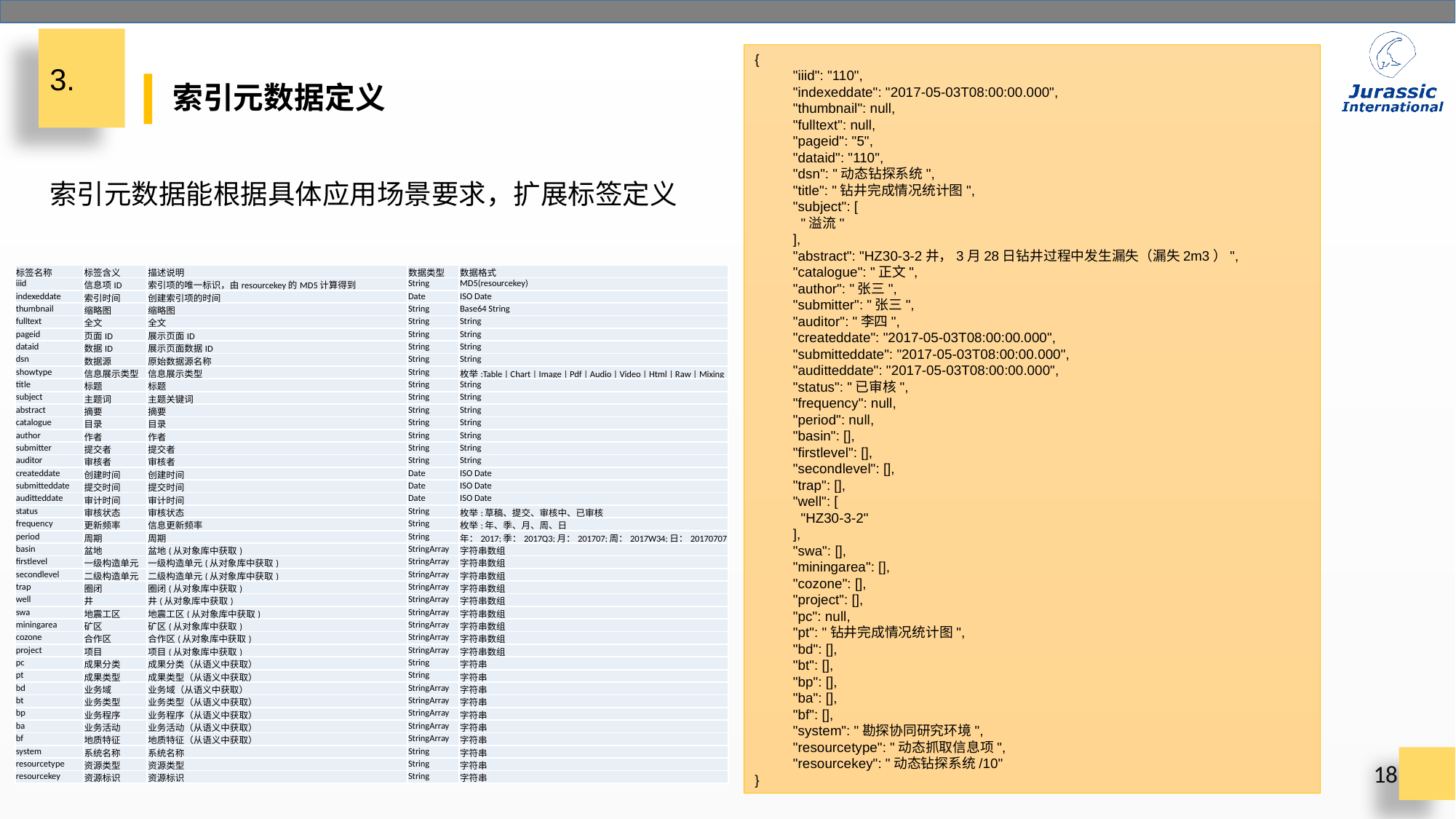

{
          "iiid": "110",
          "indexeddate": "2017-05-03T08:00:00.000",
          "thumbnail": null,
          "fulltext": null,
          "pageid": "5",
          "dataid": "110",
          "dsn": "动态钻探系统",
          "title": "钻井完成情况统计图",
          "subject": [
            "溢流"
          ],
          "abstract": "HZ30-3-2井，3月28日钻井过程中发生漏失（漏失2m3）",
          "catalogue": "正文",
          "author": "张三",
          "submitter": "张三",
          "auditor": "李四",
          "createddate": "2017-05-03T08:00:00.000",
          "submitteddate": "2017-05-03T08:00:00.000",
          "auditteddate": "2017-05-03T08:00:00.000",
          "status": "已审核",
          "frequency": null,
          "period": null,
          "basin": [],
          "firstlevel": [],
          "secondlevel": [],
          "trap": [],
          "well": [
            "HZ30-3-2"
          ],
          "swa": [],
          "miningarea": [],
          "cozone": [],
          "project": [],
          "pc": null,
          "pt": "钻井完成情况统计图",
          "bd": [],
          "bt": [],
          "bp": [],
          "ba": [],
          "bf": [],
          "system": "勘探协同研究环境",
          "resourcetype": "动态抓取信息项",
          "resourcekey": "动态钻探系统/10"
}
3.
索引元数据定义
索引元数据能根据具体应用场景要求，扩展标签定义
| 标签名称 | 标签含义 | 描述说明 | 数据类型 | 数据格式 |
| --- | --- | --- | --- | --- |
| iiid | 信息项ID | 索引项的唯一标识，由resourcekey的MD5计算得到 | String | MD5(resourcekey) |
| indexeddate | 索引时间 | 创建索引项的时间 | Date | ISO Date |
| thumbnail | 缩略图 | 缩略图 | String | Base64 String |
| fulltext | 全文 | 全文 | String | String |
| pageid | 页面ID | 展示页面ID | String | String |
| dataid | 数据ID | 展示页面数据ID | String | String |
| dsn | 数据源 | 原始数据源名称 | String | String |
| showtype | 信息展示类型 | 信息展示类型 | String | 枚举:Table | Chart | Image | Pdf | Audio | Video | Html | Raw | Mixing |
| title | 标题 | 标题 | String | String |
| subject | 主题词 | 主题关键词 | String | String |
| abstract | 摘要 | 摘要 | String | String |
| catalogue | 目录 | 目录 | String | String |
| author | 作者 | 作者 | String | String |
| submitter | 提交者 | 提交者 | String | String |
| auditor | 审核者 | 审核者 | String | String |
| createddate | 创建时间 | 创建时间 | Date | ISO Date |
| submitteddate | 提交时间 | 提交时间 | Date | ISO Date |
| auditteddate | 审计时间 | 审计时间 | Date | ISO Date |
| status | 审核状态 | 审核状态 | String | 枚举:草稿、提交、审核中、已审核 |
| frequency | 更新频率 | 信息更新频率 | String | 枚举:年、季、月、周、日 |
| period | 周期 | 周期 | String | 年：2017;季：2017Q3;月：201707;周：2017W34;日：20170707 |
| basin | 盆地 | 盆地(从对象库中获取) | StringArray | 字符串数组 |
| firstlevel | 一级构造单元 | 一级构造单元(从对象库中获取) | StringArray | 字符串数组 |
| secondlevel | 二级构造单元 | 二级构造单元(从对象库中获取) | StringArray | 字符串数组 |
| trap | 圈闭 | 圈闭(从对象库中获取) | StringArray | 字符串数组 |
| well | 井 | 井(从对象库中获取) | StringArray | 字符串数组 |
| swa | 地震工区 | 地震工区(从对象库中获取) | StringArray | 字符串数组 |
| miningarea | 矿区 | 矿区(从对象库中获取) | StringArray | 字符串数组 |
| cozone | 合作区 | 合作区(从对象库中获取) | StringArray | 字符串数组 |
| project | 项目 | 项目(从对象库中获取) | StringArray | 字符串数组 |
| pc | 成果分类 | 成果分类（从语义中获取） | String | 字符串 |
| pt | 成果类型 | 成果类型（从语义中获取） | String | 字符串 |
| bd | 业务域 | 业务域（从语义中获取） | StringArray | 字符串 |
| bt | 业务类型 | 业务类型（从语义中获取） | StringArray | 字符串 |
| bp | 业务程序 | 业务程序（从语义中获取） | StringArray | 字符串 |
| ba | 业务活动 | 业务活动（从语义中获取） | StringArray | 字符串 |
| bf | 地质特征 | 地质特征（从语义中获取） | StringArray | 字符串 |
| system | 系统名称 | 系统名称 | String | 字符串 |
| resourcetype | 资源类型 | 资源类型 | String | 字符串 |
| resourcekey | 资源标识 | 资源标识 | String | 字符串 |